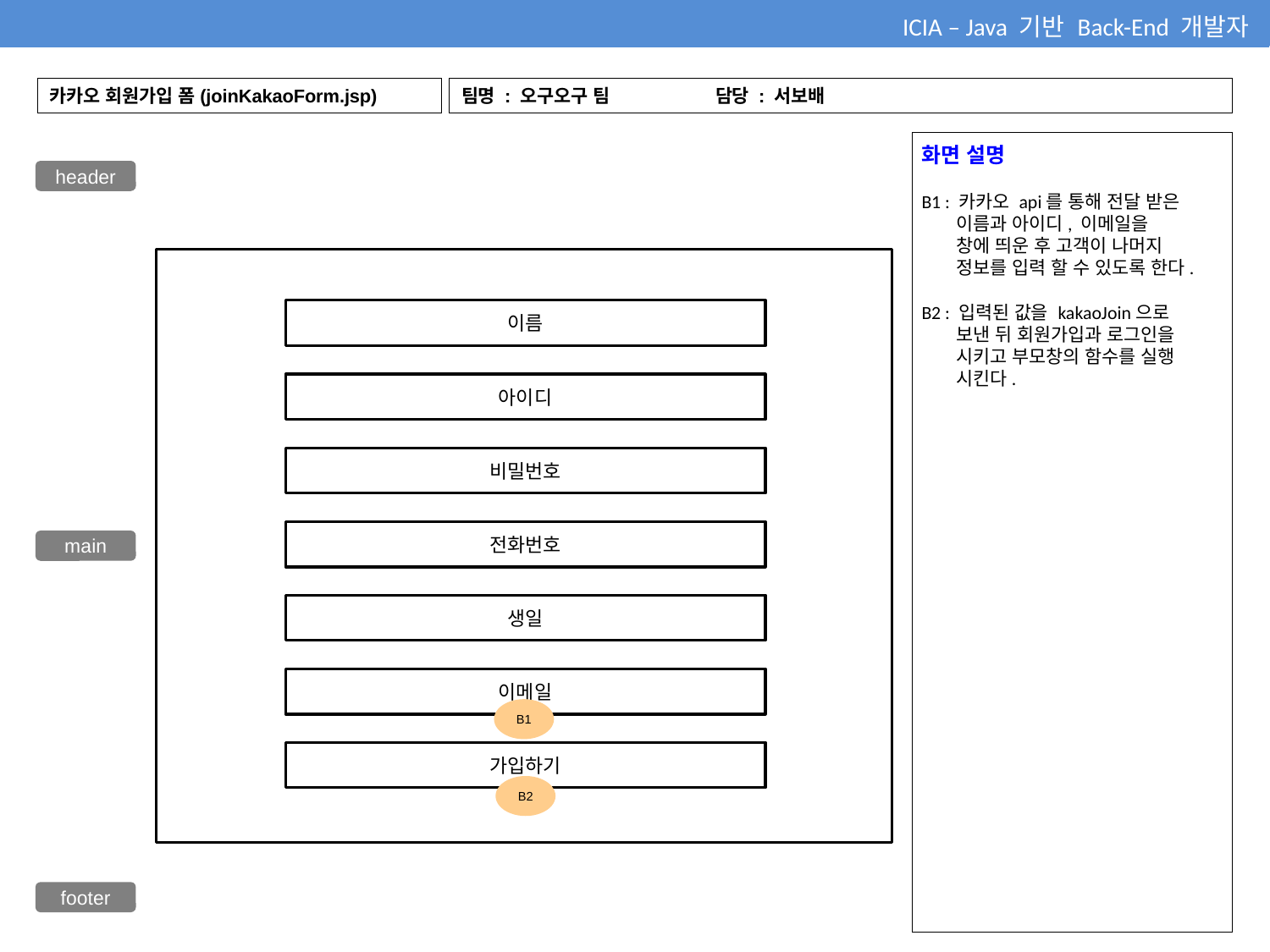

ICIA – Java 기반 Back-End 개발자
카카오 회원가입 폼(joinKakaoForm.jsp)
팀명 : 오구오구 팀	담당 : 서보배
화면 설명

B1 : 카카오 api를 통해 전달 받은
      이름과 아이디, 이메일을
      창에 띄운 후 고객이 나머지
      정보를 입력 할 수 있도록 한다.

B2 : 입력된 값을 kakaoJoin으로
      보낸 뒤 회원가입과 로그인을
      시키고 부모창의 함수를 실행
      시킨다.
header

이름
아이디
비밀번호
전화번호
생일
이메일
가입하기
main
B1
B2
footer